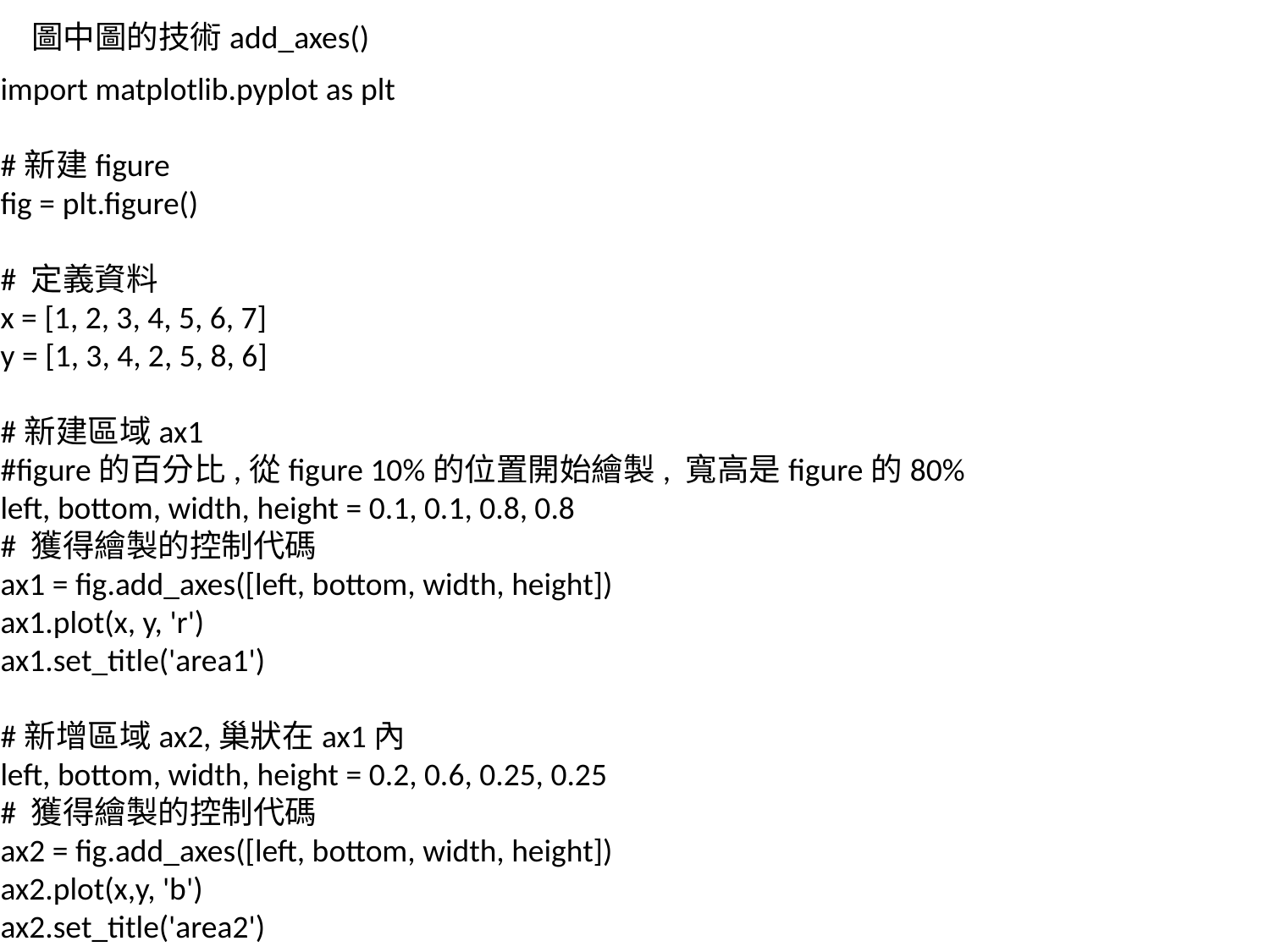

圖中圖的技術add_axes()
import matplotlib.pyplot as plt
#新建figure
fig = plt.figure()
# 定義資料
x = [1, 2, 3, 4, 5, 6, 7]
y = [1, 3, 4, 2, 5, 8, 6]
#新建區域ax1
#figure的百分比,從figure 10%的位置開始繪製, 寬高是figure的80%
left, bottom, width, height = 0.1, 0.1, 0.8, 0.8
# 獲得繪製的控制代碼
ax1 = fig.add_axes([left, bottom, width, height])
ax1.plot(x, y, 'r')
ax1.set_title('area1')
#新增區域ax2,巢狀在ax1內
left, bottom, width, height = 0.2, 0.6, 0.25, 0.25
# 獲得繪製的控制代碼
ax2 = fig.add_axes([left, bottom, width, height])
ax2.plot(x,y, 'b')
ax2.set_title('area2')
plt.show()